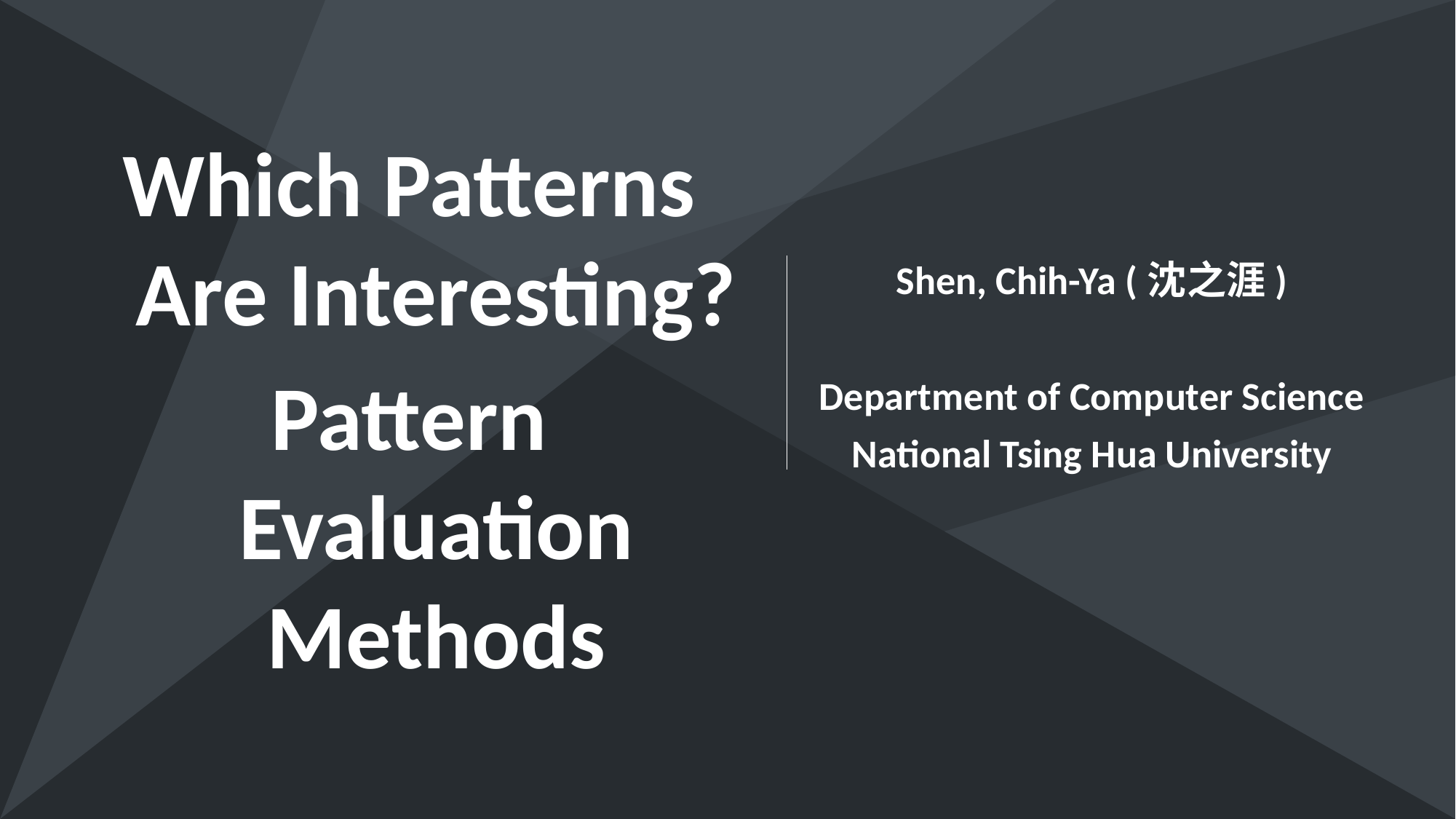

Which Patterns Are Interesting?
Pattern Evaluation Methods
Shen, Chih-Ya (沈之涯)

Department of Computer Science
National Tsing Hua University